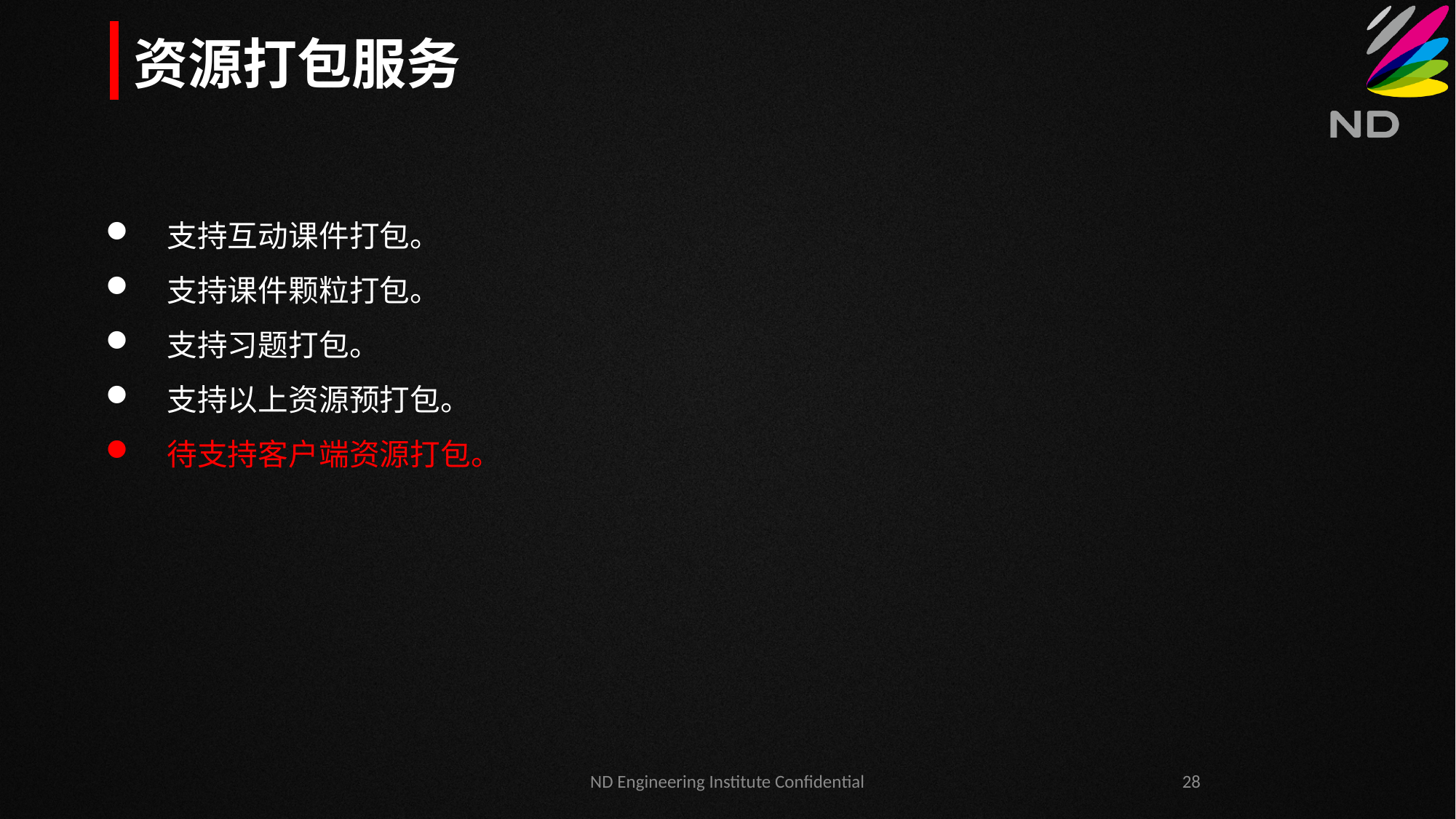

资源打包服务
支持互动课件打包。
支持课件颗粒打包。
支持习题打包。
支持以上资源预打包。
待支持客户端资源打包。
ND Engineering Institute Confidential
28